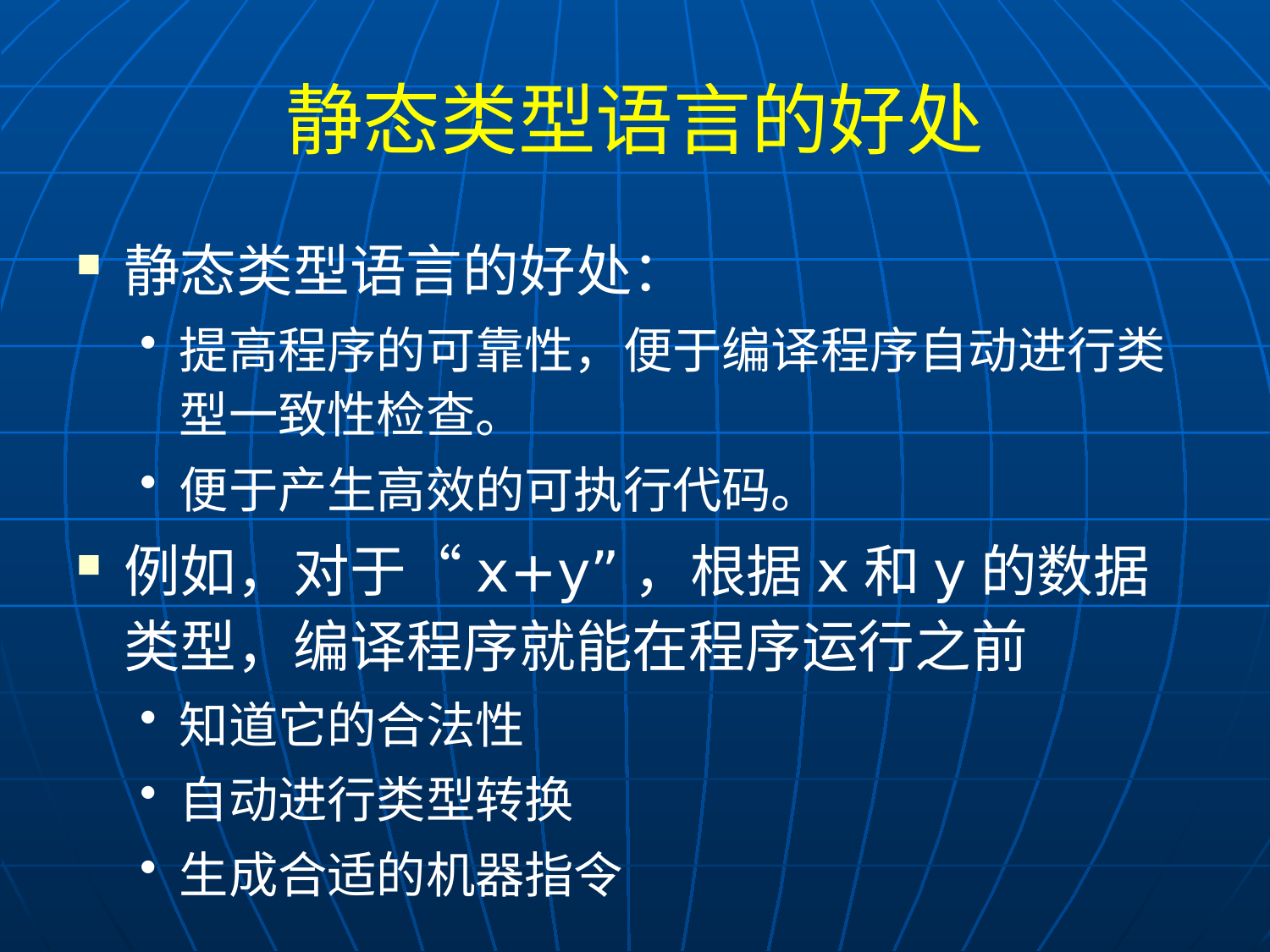

# 静态类型语言的好处
静态类型语言的好处：
提高程序的可靠性，便于编译程序自动进行类型一致性检查。
便于产生高效的可执行代码。
例如，对于“x+y”，根据x和y的数据类型，编译程序就能在程序运行之前
知道它的合法性
自动进行类型转换
生成合适的机器指令